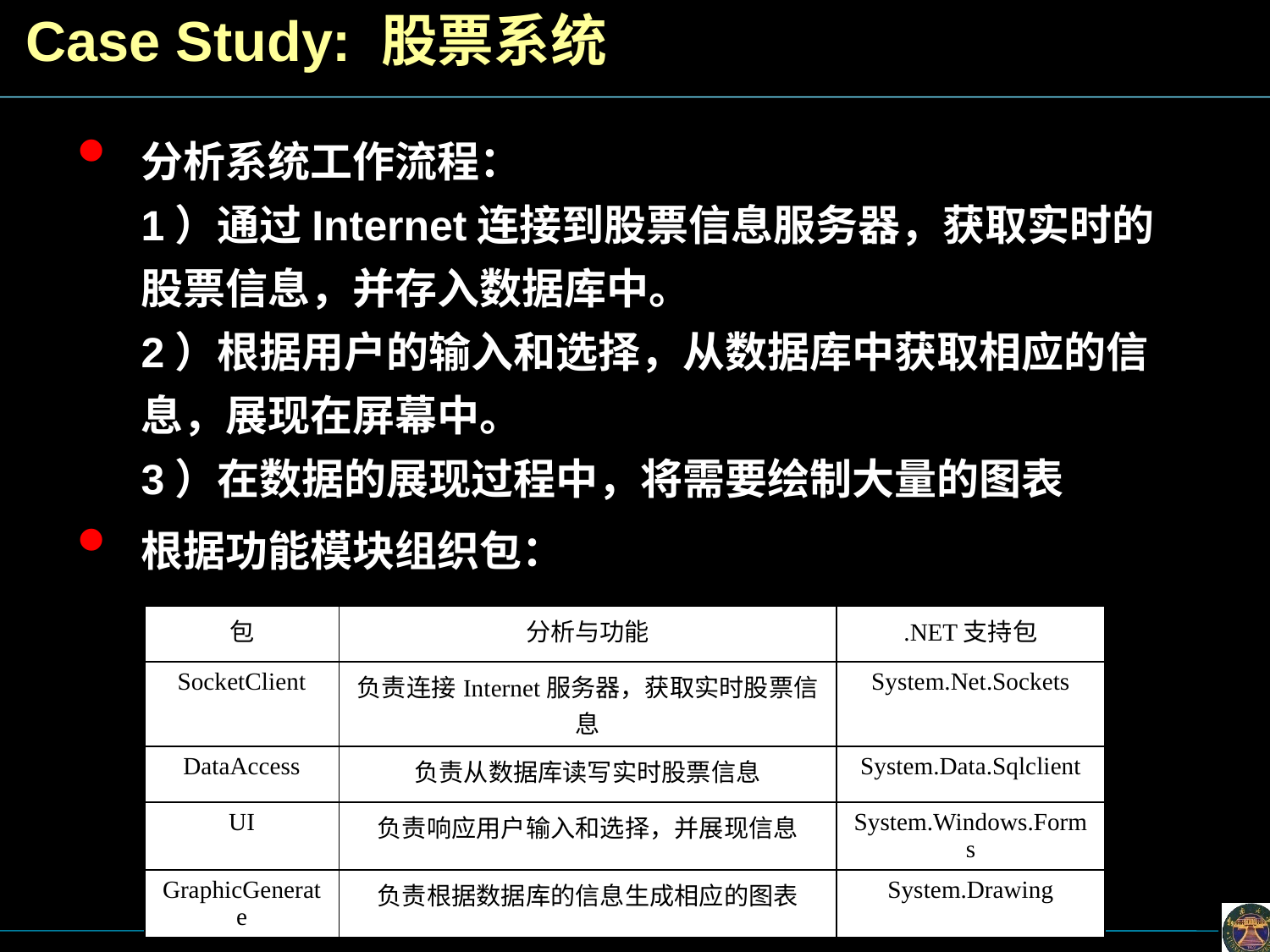

Case Study: 股票系统
分析系统工作流程：
1）通过Internet连接到股票信息服务器，获取实时的股票信息，并存入数据库中。
2）根据用户的输入和选择，从数据库中获取相应的信息，展现在屏幕中。
3）在数据的展现过程中，将需要绘制大量的图表
根据功能模块组织包：
| 包 | 分析与功能 | .NET支持包 |
| --- | --- | --- |
| SocketClient | 负责连接Internet服务器，获取实时股票信息 | System.Net.Sockets |
| DataAccess | 负责从数据库读写实时股票信息 | System.Data.Sqlclient |
| UI | 负责响应用户输入和选择，并展现信息 | System.Windows.Forms |
| GraphicGenerate | 负责根据数据库的信息生成相应的图表 | System.Drawing |